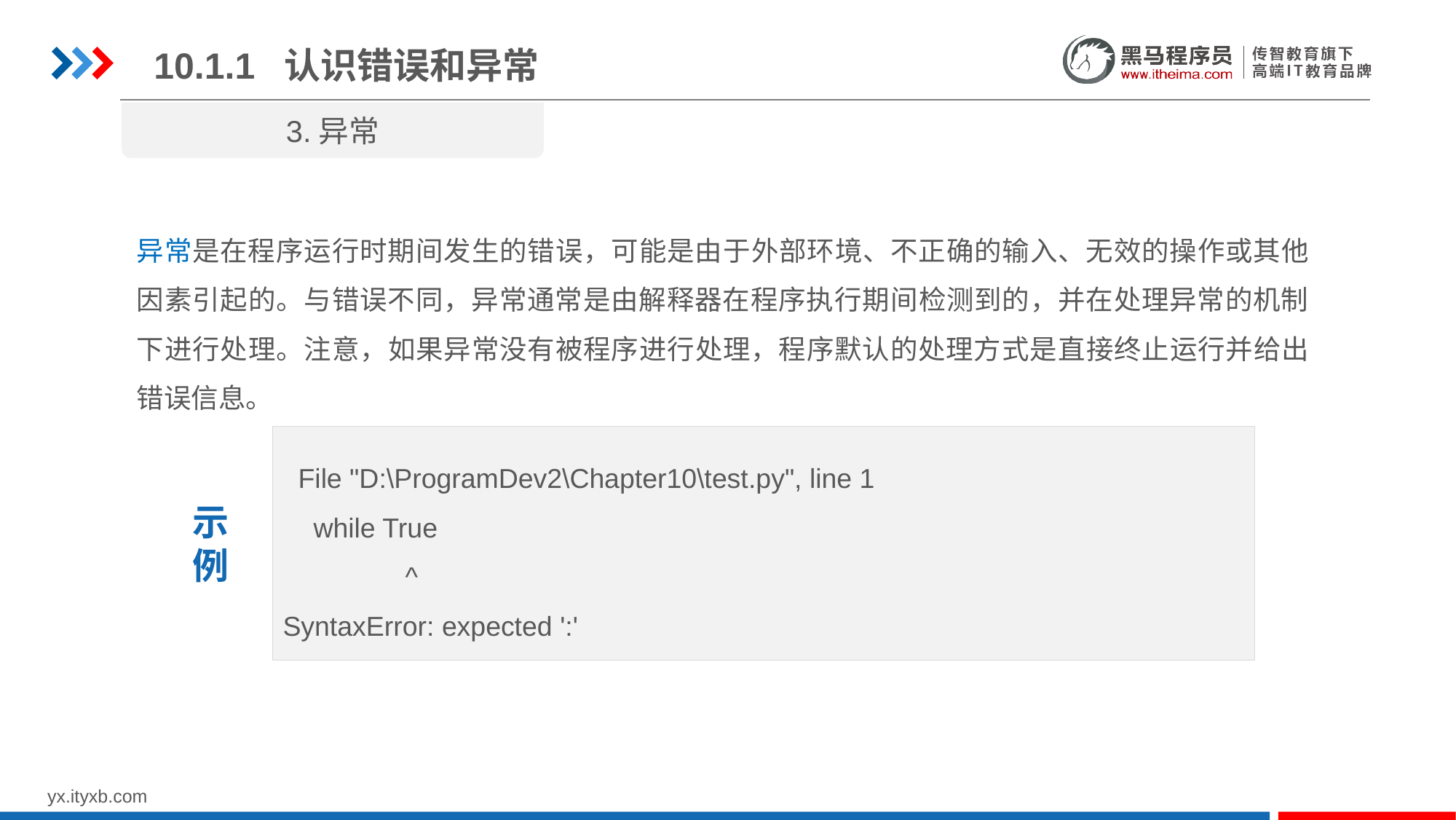

10.1.1  认识错误和异常

3.异常
异常是在程序运行时期间发生的错误，可能是由于外部环境、不正确的输入、无效的操作或其他因素引起的。与错误不同，异常通常是由解释器在程序执行期间检测到的，并在处理异常的机制下进行处理。注意，如果异常没有被程序进行处理，程序默认的处理方式是直接终止运行并给出错误信息。
  File "D:\ProgramDev2\Chapter10\test.py", line 1
    while True
                ^
SyntaxError: expected ':'
示
例